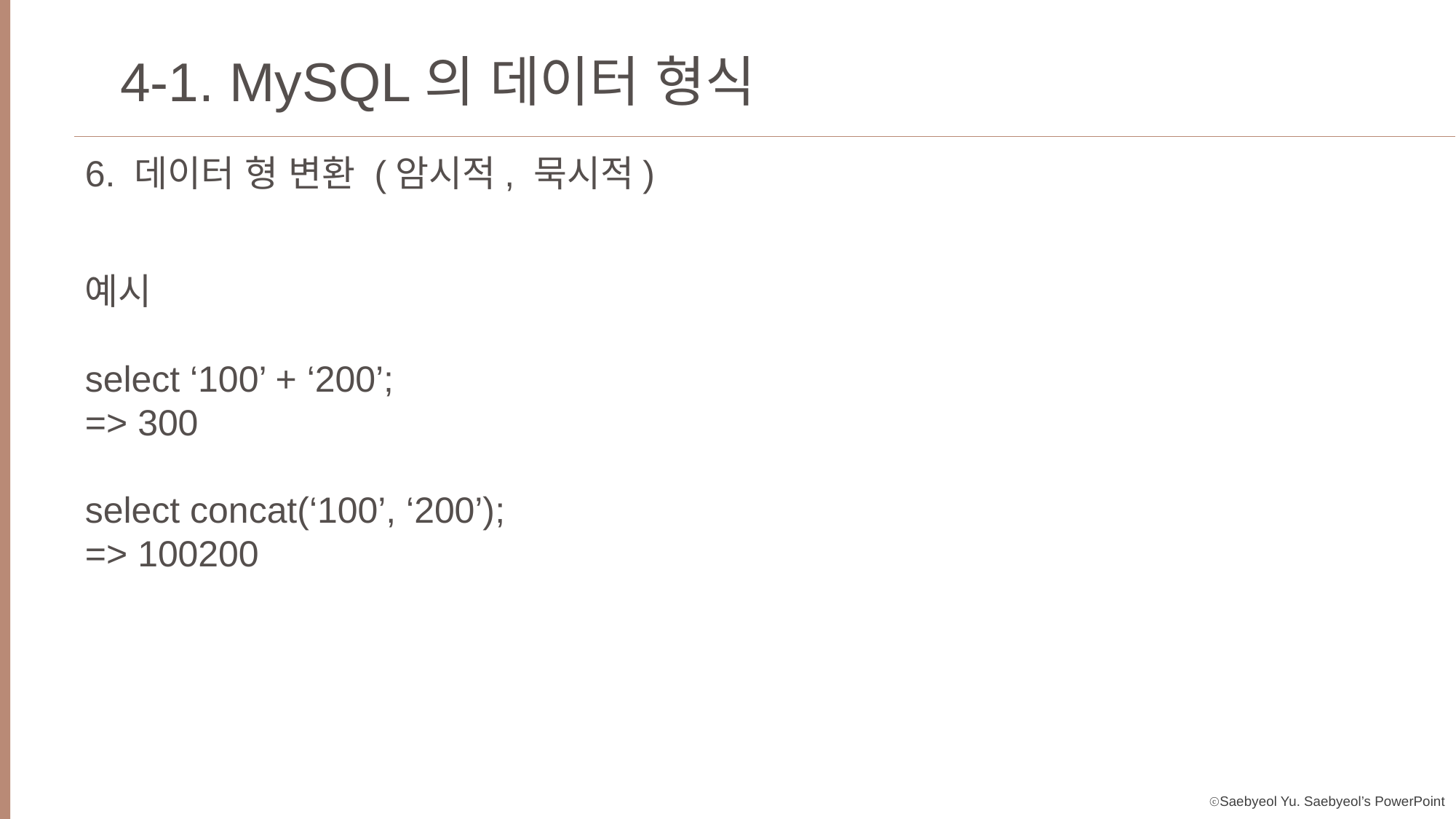

4-1. MySQL의 데이터 형식
6. 데이터 형 변환 (암시적, 묵시적)
예시

select ‘100’ + ‘200’;
=> 300

select concat(‘100’, ‘200’);
=> 100200
1